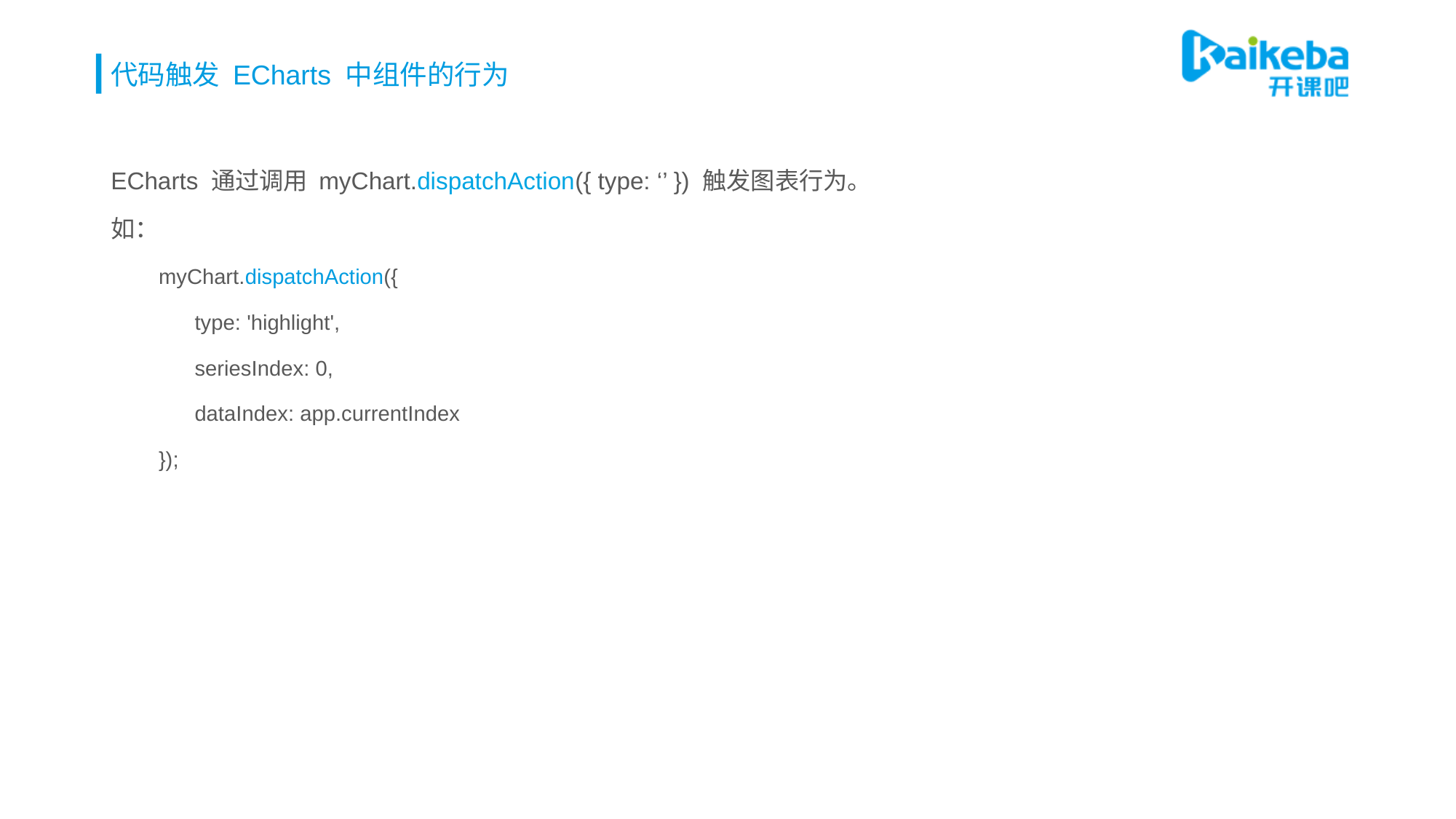

# 代码触发 ECharts 中组件的行为
ECharts 通过调用 myChart.dispatchAction({ type: ‘’ }) 触发图表行为。
如：
myChart.dispatchAction({
      type: 'highlight',
      seriesIndex: 0,
      dataIndex: app.currentIndex
});